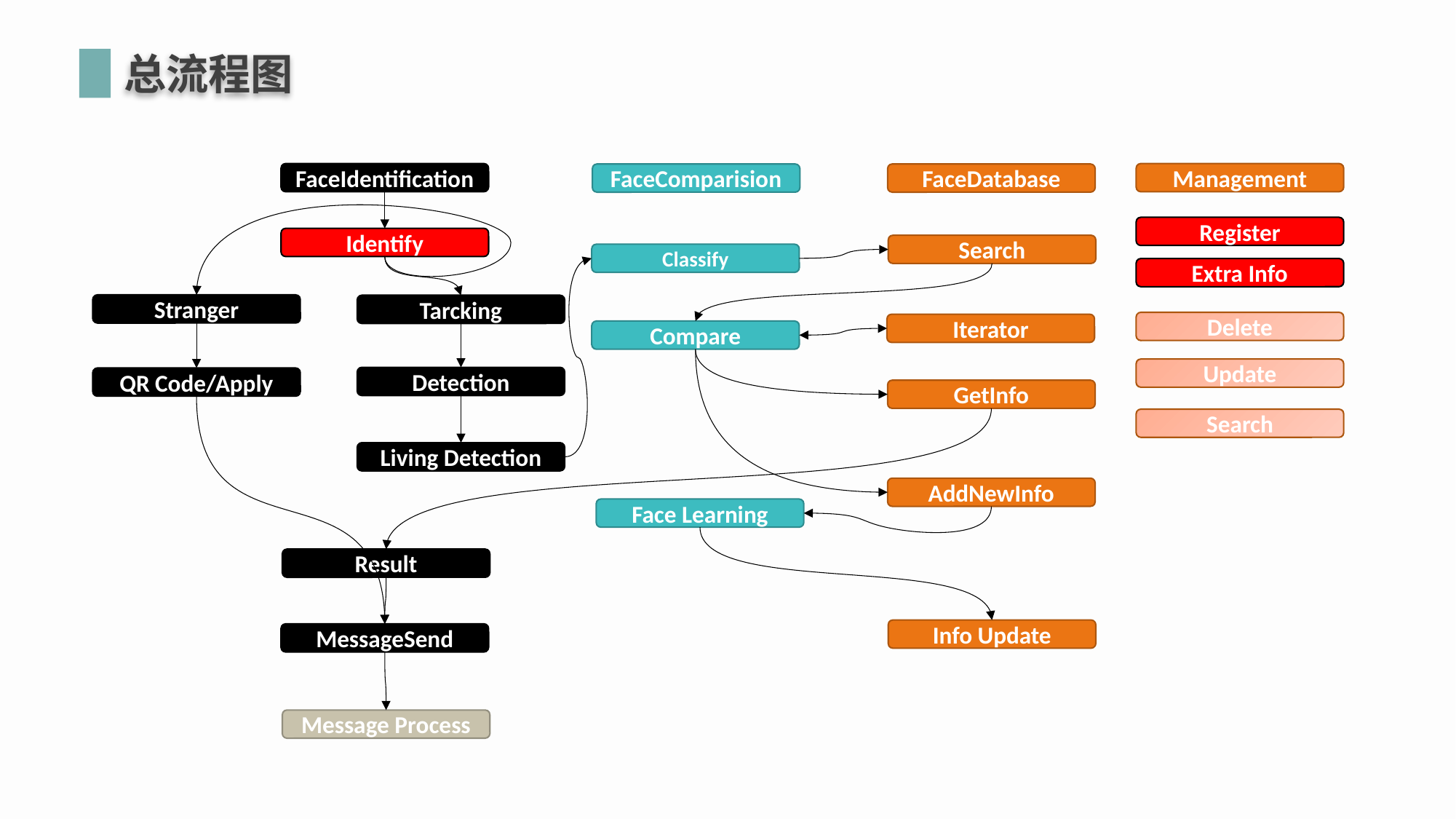

总流程图

FaceIdentification
Management
FaceDatabase
FaceComparision
Register
Identify
Search
Classify
Extra Info
Stranger
Tarcking
Delete
Iterator
Compare
Update
Detection
QR Code/Apply
GetInfo
Search
Living Detection
AddNewInfo
Face Learning
Result
Info Update
MessageSend
Message Process